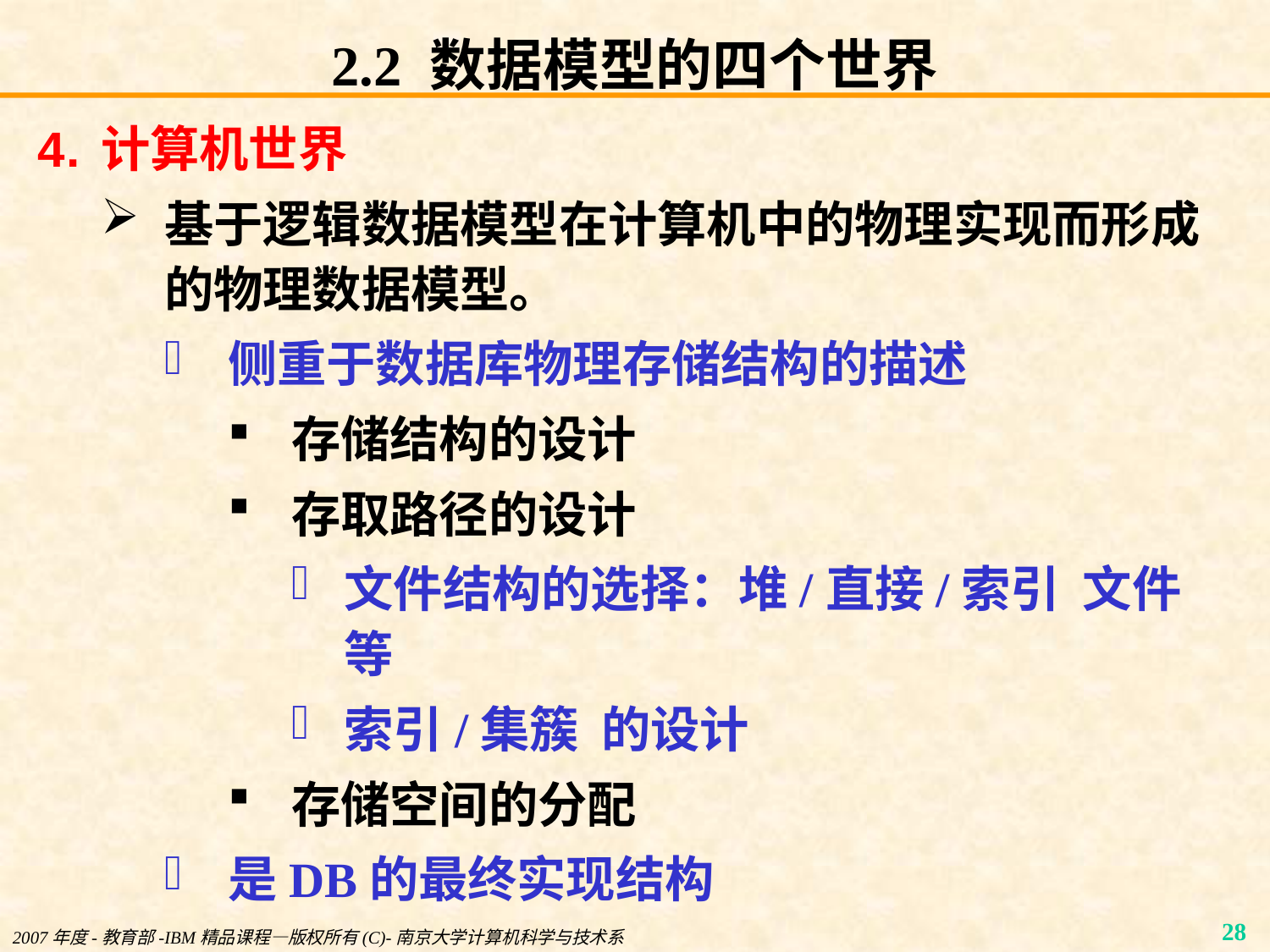

# 2.2 数据模型的四个世界
计算机世界
基于逻辑数据模型在计算机中的物理实现而形成的物理数据模型。
侧重于数据库物理存储结构的描述
存储结构的设计
存取路径的设计
文件结构的选择：堆/直接/索引  文件等
索引/集簇  的设计
存储空间的分配
是DB的最终实现结构
28
2007年度-教育部-IBM精品课程—版权所有(C)-南京大学计算机科学与技术系